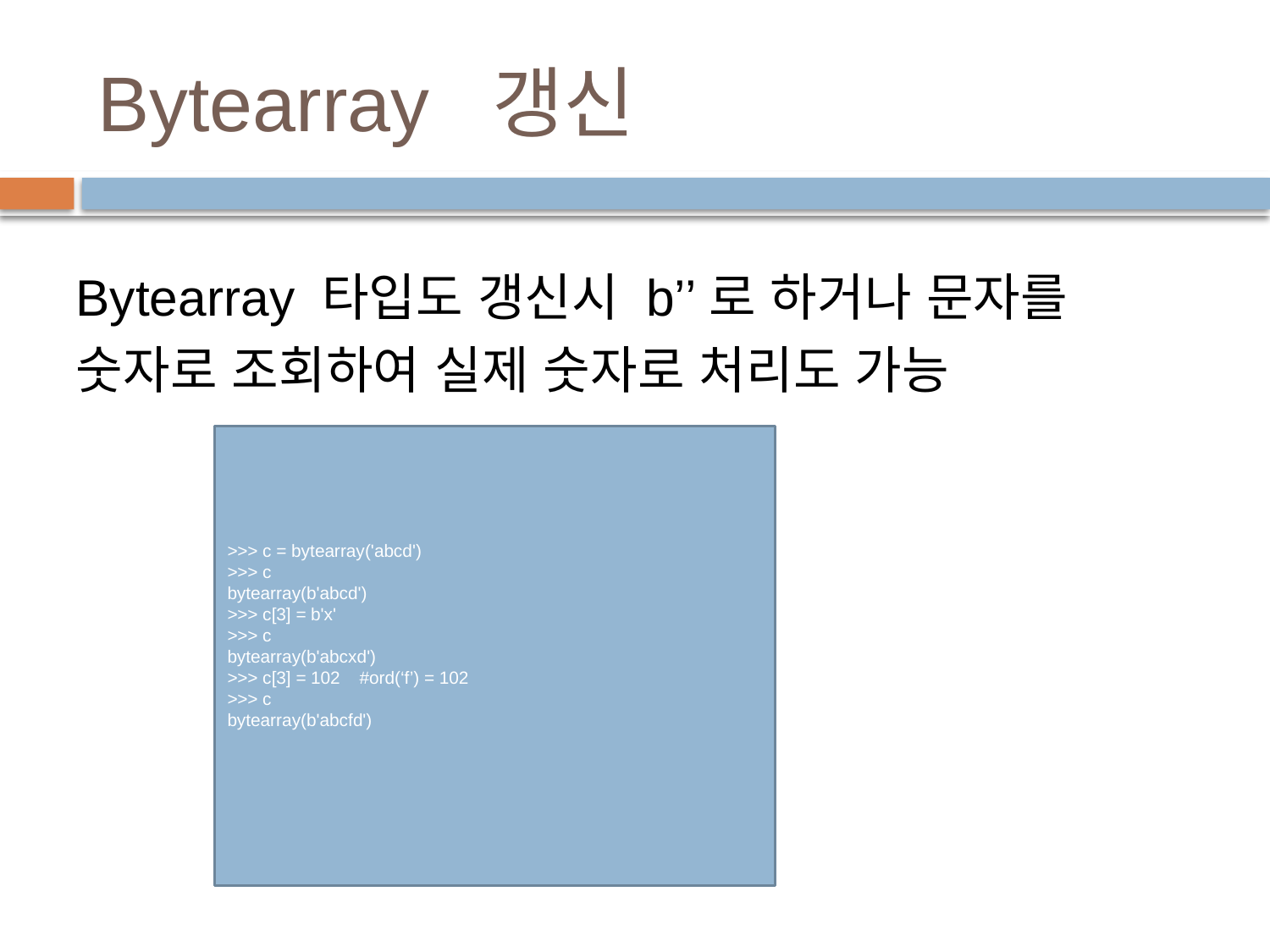

# Bytearray  갱신
Bytearray 타입도 갱신시 b’’로 하거나 문자를 숫자로 조회하여 실제 숫자로 처리도 가능

>>> c = bytearray('abcd')
>>> c
bytearray(b'abcd')
>>> c[3] = b'x'
>>> c
bytearray(b'abcxd')
>>> c[3] = 102    #ord(‘f’) = 102
>>> c
bytearray(b'abcfd')